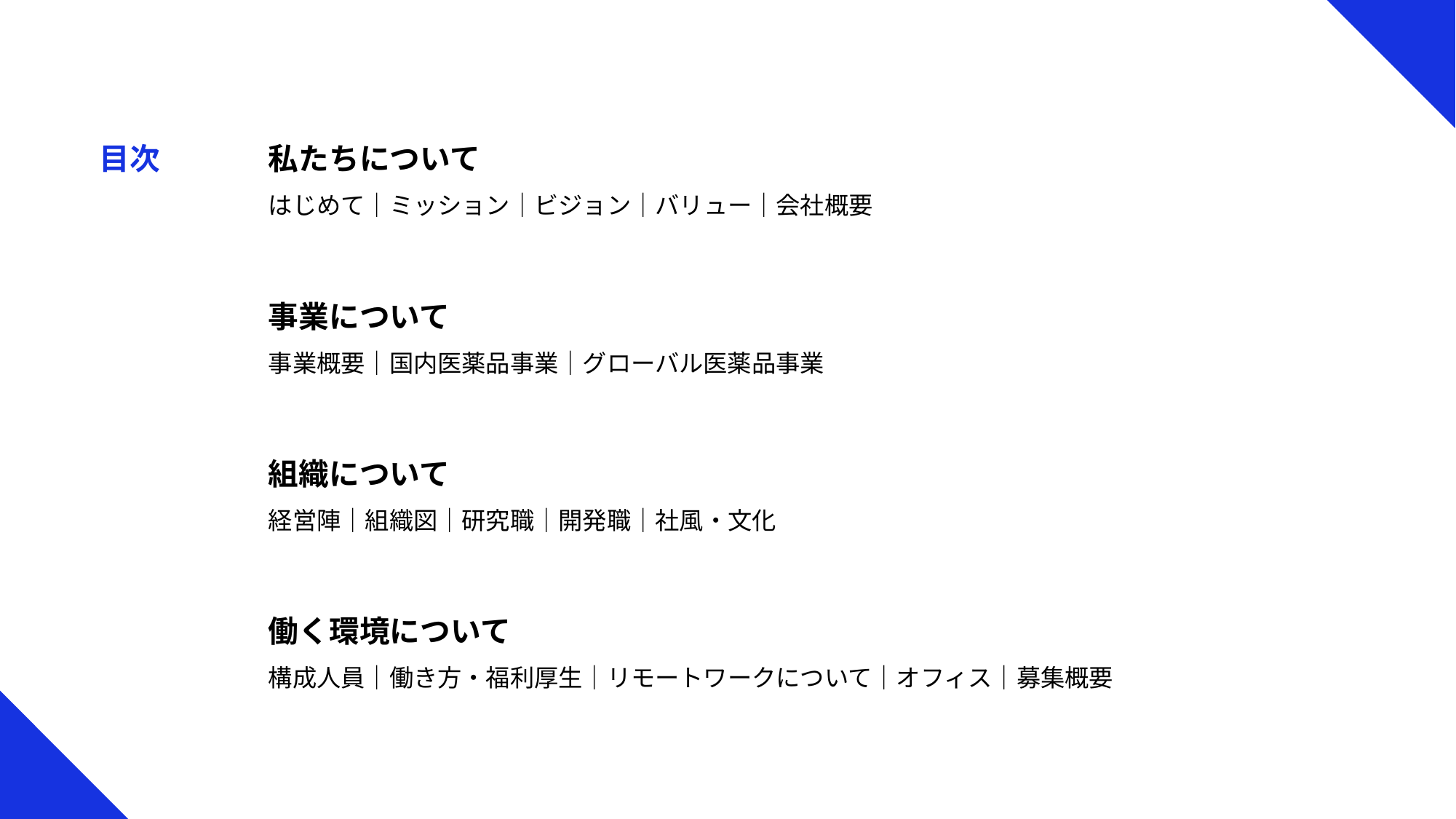

目次
私たちについて
はじめて｜ミッション｜ビジョン｜バリュー｜会社概要
事業について
事業概要｜国内医薬品事業｜グローバル医薬品事業
組織について
経営陣｜組織図｜研究職｜開発職｜社風・文化
働く環境について
構成人員｜働き方・福利厚生｜リモートワークについて｜オフィス｜募集概要